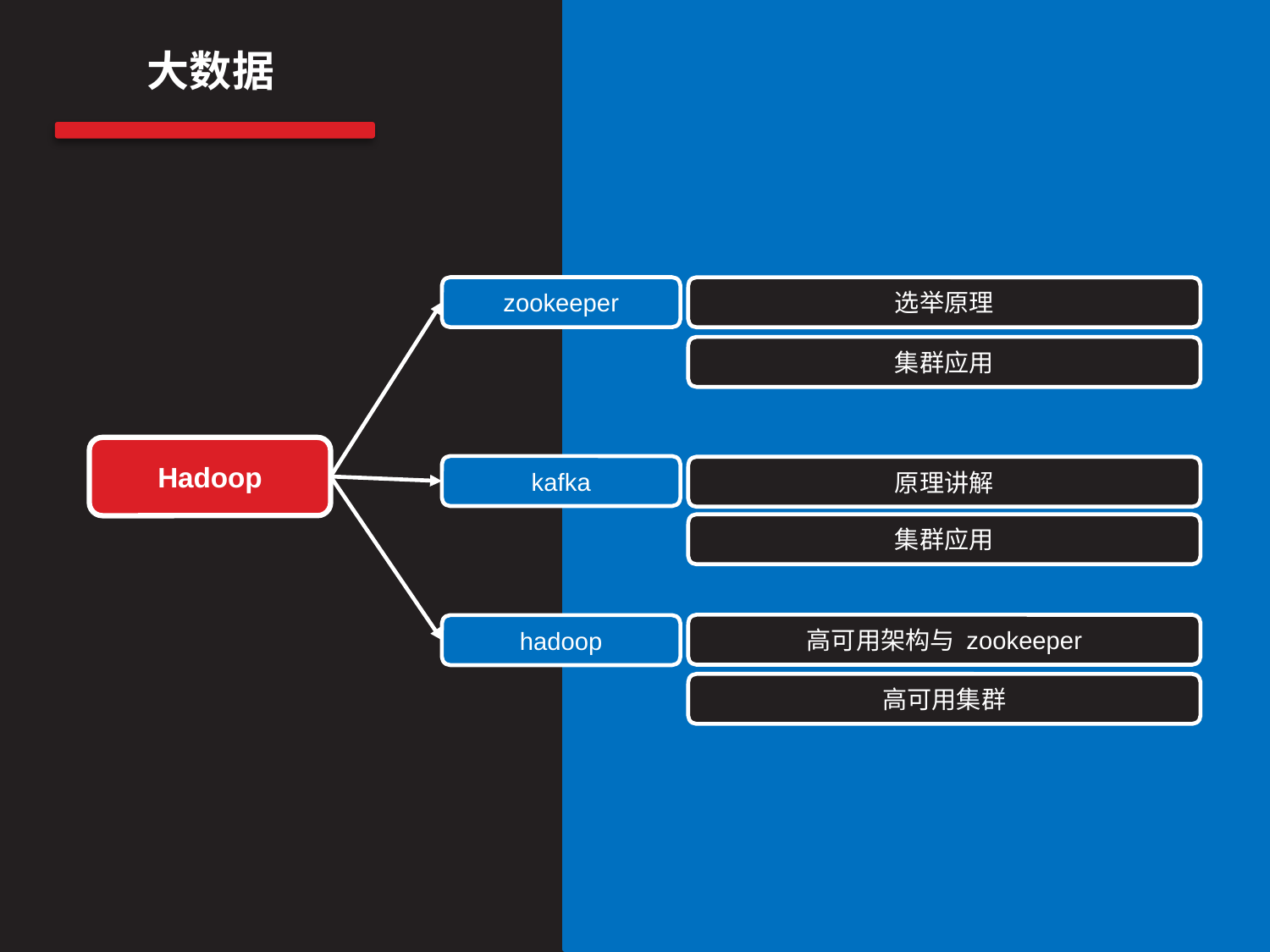

大数据

zookeeper
选举原理
集群应用
Hadoop
kafka
原理讲解
集群应用
高可用架构与 zookeeper
hadoop
高可用集群